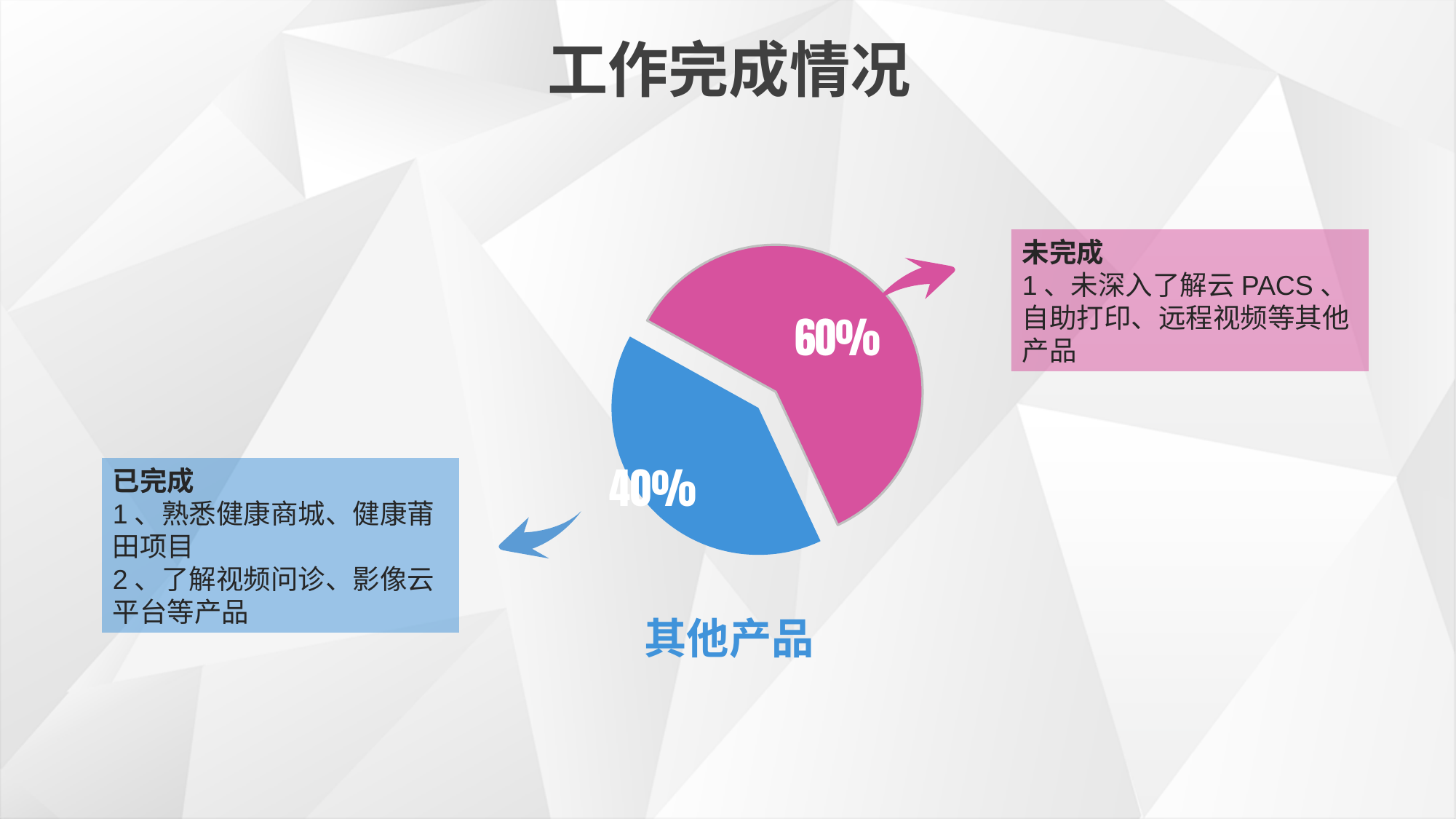

工作完成情况

### Chart

| Category | 销售额 |
|---|---|
| 第一季度 | 60.0 |
| 第二季度 | 40.0 |
|  | None |
|  | None |
其他产品
未完成
1、未深入了解云PACS、自助打印、远程视频等其他产品

已完成
1、熟悉健康商城、健康莆田项目
2、了解视频问诊、影像云平台等产品
40%